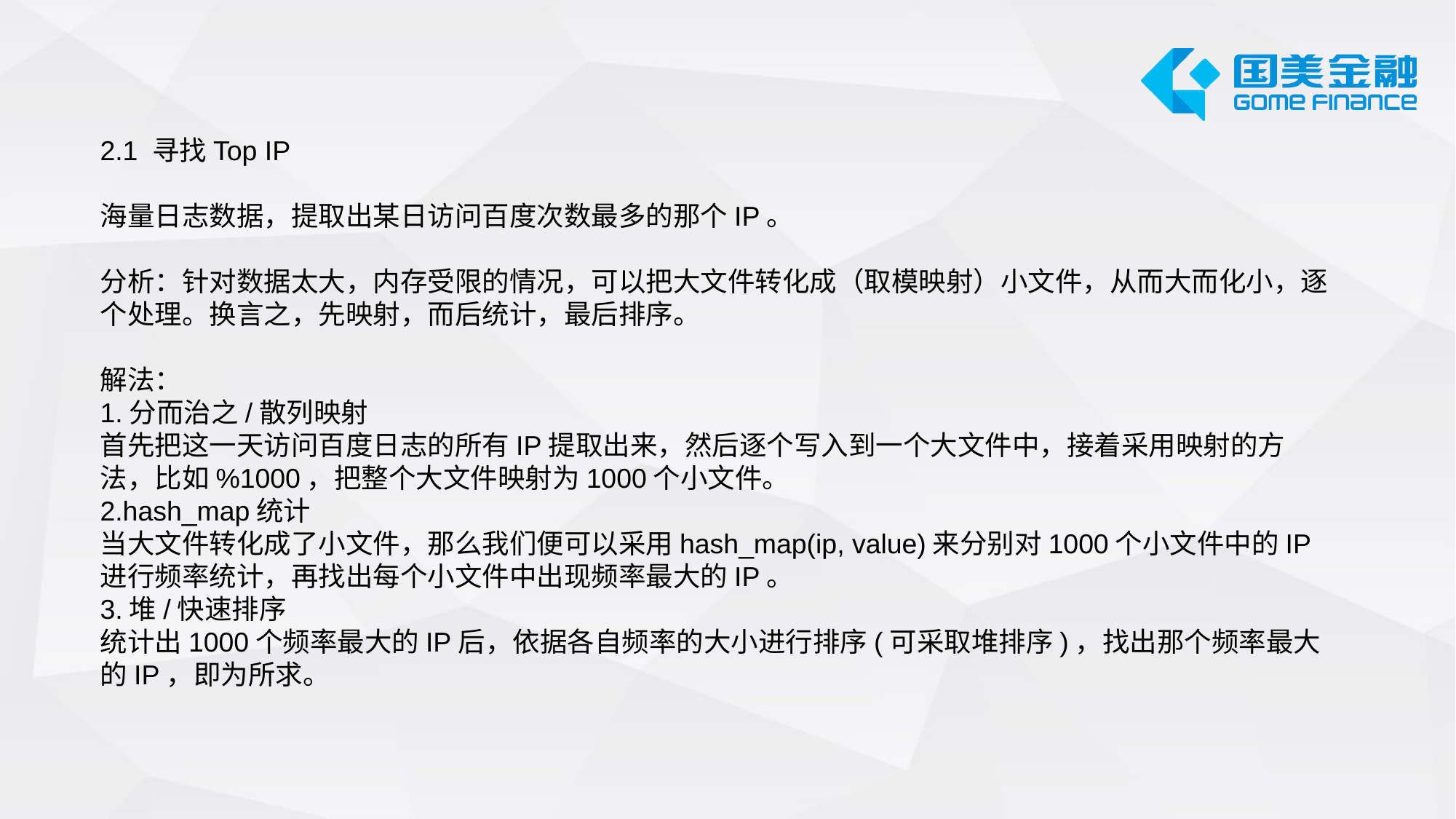

2.1 寻找Top IP

海量日志数据，提取出某日访问百度次数最多的那个IP。

分析：针对数据太大，内存受限的情况，可以把大文件转化成（取模映射）小文件，从而大而化小，逐个处理。换言之，先映射，而后统计，最后排序。

解法：
1.分而治之/散列映射
首先把这一天访问百度日志的所有IP提取出来，然后逐个写入到一个大文件中，接着采用映射的方法，比如%1000，把整个大文件映射为1000个小文件。
2.hash_map统计
当大文件转化成了小文件，那么我们便可以采用hash_map(ip, value)来分别对1000个小文件中的IP进行频率统计，再找出每个小文件中出现频率最大的IP。
3.堆/快速排序
统计出1000个频率最大的IP后，依据各自频率的大小进行排序(可采取堆排序)，找出那个频率最大的IP，即为所求。